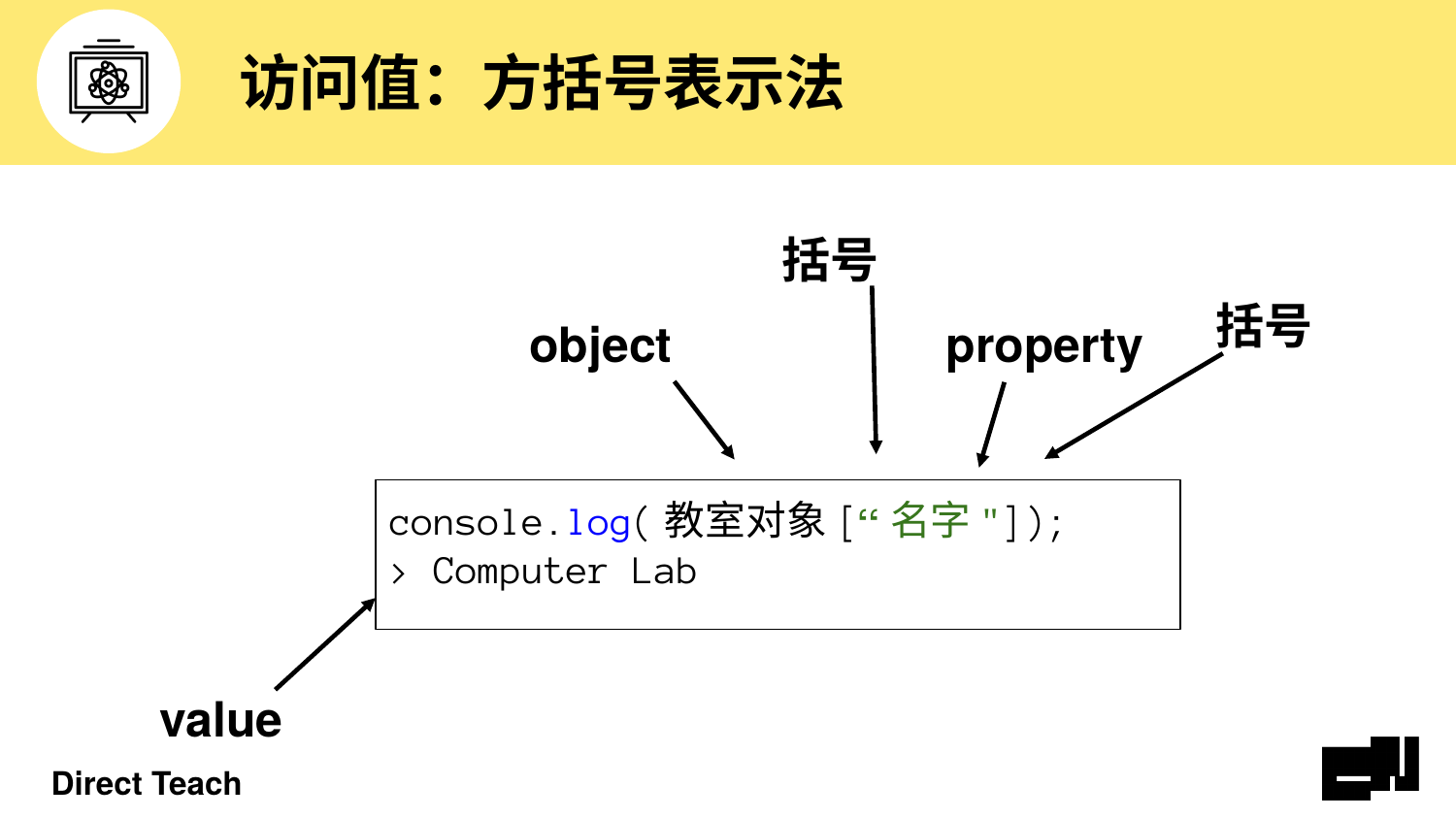

# 访问值：方括号表示法
括号
括号
property
object
console.log(教室对象[“名字"]);
> Computer Lab
value